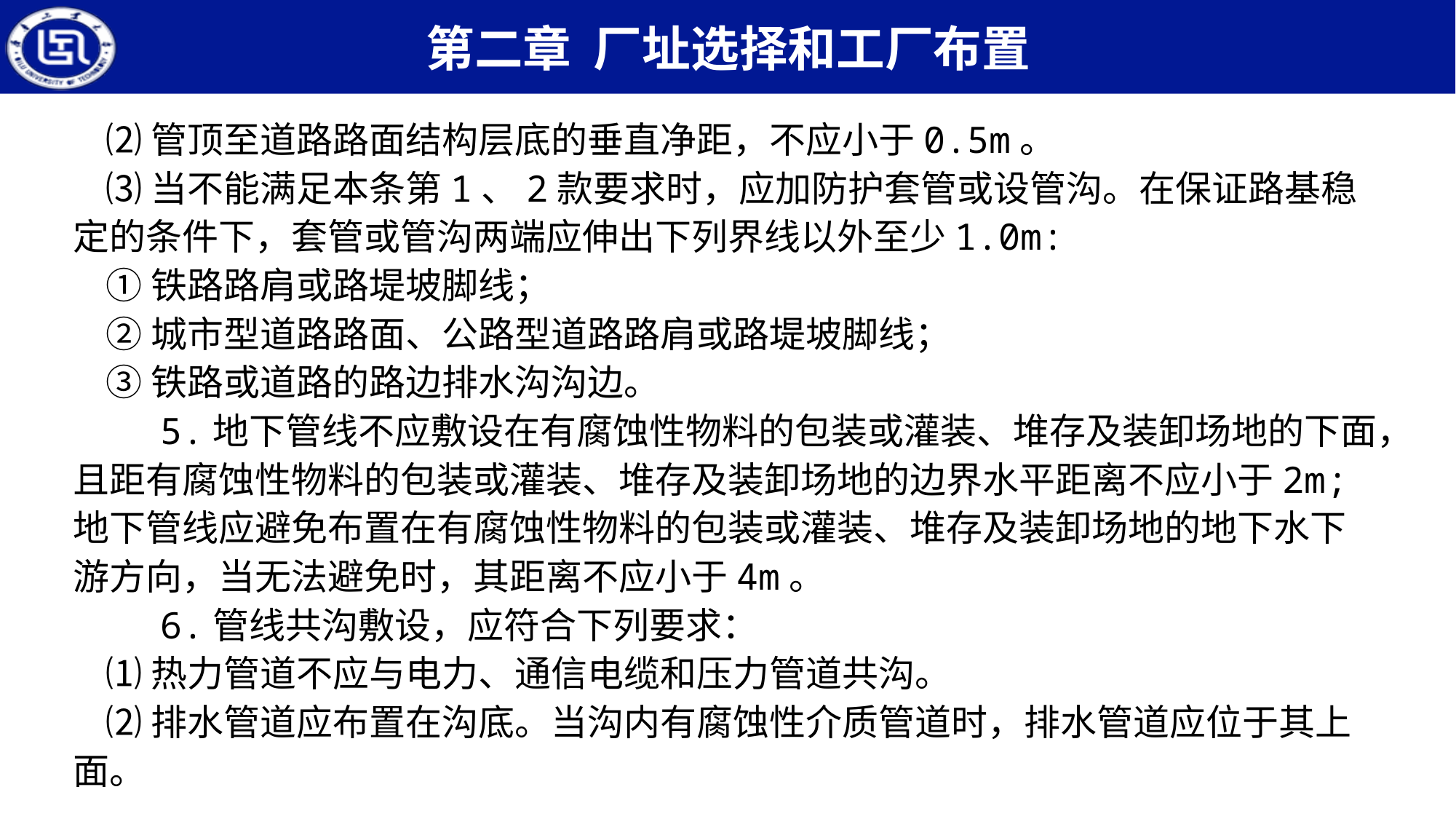

⑵管顶至道路路面结构层底的垂直净距，不应小于0.5m。
    ⑶当不能满足本条第1、2款要求时，应加防护套管或设管沟。在保证路基稳定的条件下，套管或管沟两端应伸出下列界线以外至少1.0m:
    ①铁路路肩或路堤坡脚线；
    ②城市型道路路面、公路型道路路肩或路堤坡脚线；
    ③铁路或道路的路边排水沟沟边。
    5.地下管线不应敷设在有腐蚀性物料的包装或灌装、堆存及装卸场地的下面，且距有腐蚀性物料的包装或灌装、堆存及装卸场地的边界水平距离不应小于2m;地下管线应避免布置在有腐蚀性物料的包装或灌装、堆存及装卸场地的地下水下游方向，当无法避免时，其距离不应小于4m。
    6.管线共沟敷设，应符合下列要求：
    ⑴热力管道不应与电力、通信电缆和压力管道共沟。
    ⑵排水管道应布置在沟底。当沟内有腐蚀性介质管道时，排水管道应位于其上面。